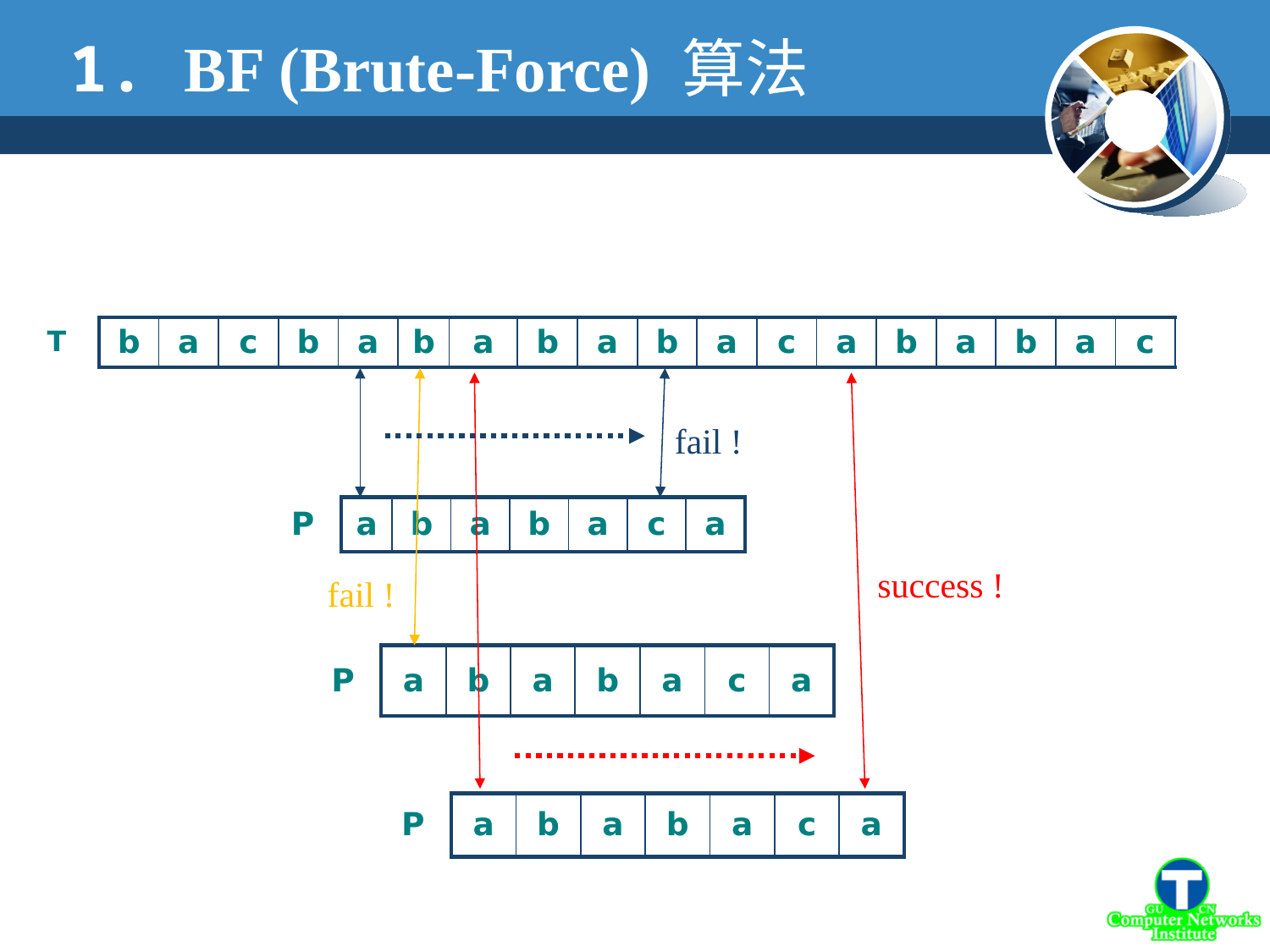

1. BF (Brute-Force) 算法

| T | b | a | c | b | a | b | a | b | a | b | a | c | a | b | a | b | a | c | b |  |
| --- | --- | --- | --- | --- | --- | --- | --- | --- | --- | --- | --- | --- | --- | --- | --- | --- | --- | --- | --- | --- |
fail !
| P | a | b | a | b | a | c | a |
| --- | --- | --- | --- | --- | --- | --- | --- |
success !
fail !
| P | a | b | a | b | a | c | a |
| --- | --- | --- | --- | --- | --- | --- | --- |
| P | a | b | a | b | a | c | a |
| --- | --- | --- | --- | --- | --- | --- | --- |